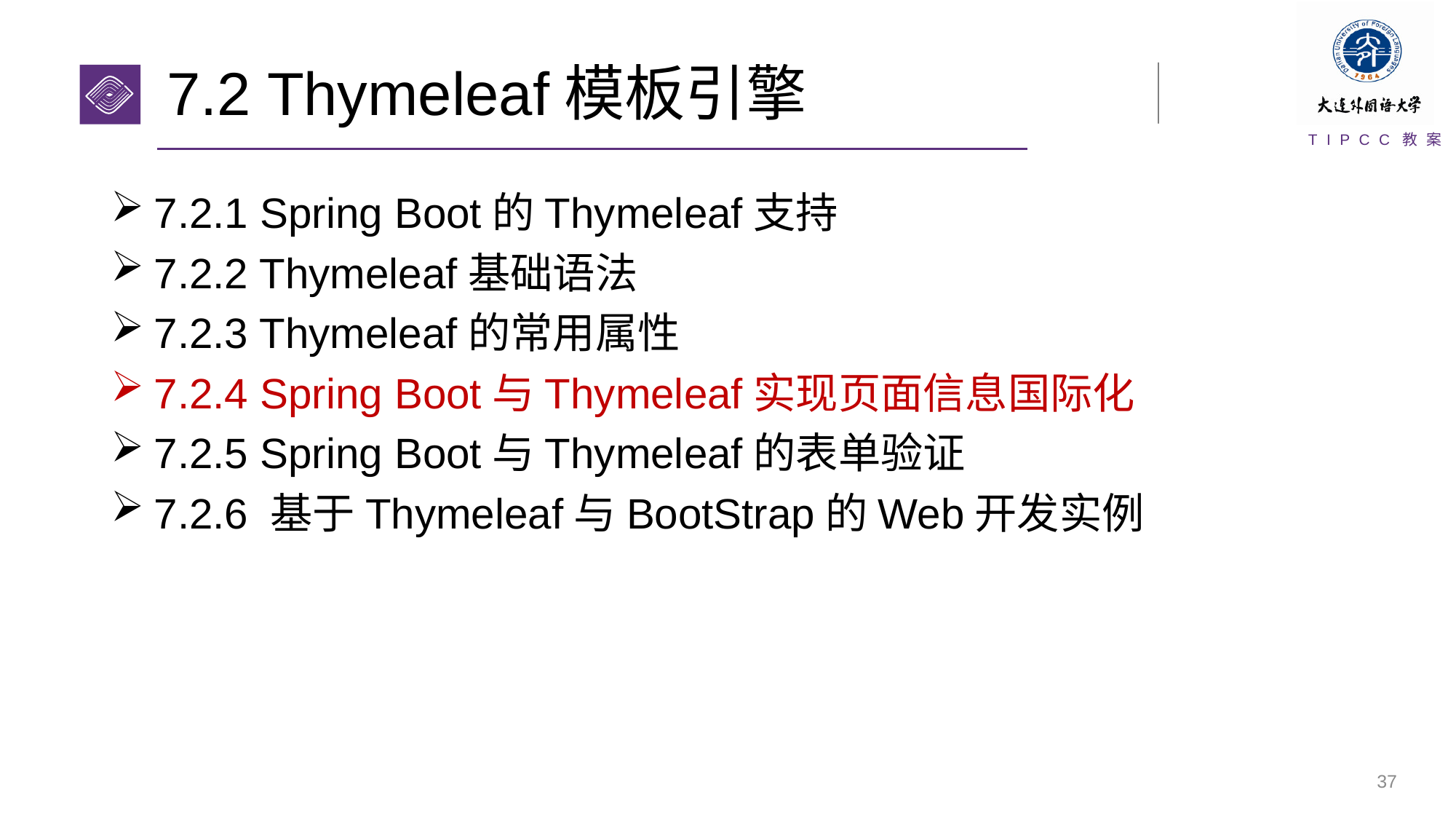

# 7.2 Thymeleaf模板引擎
7.2.1 Spring Boot的Thymeleaf支持
7.2.2 Thymeleaf基础语法
7.2.3 Thymeleaf的常用属性
7.2.4 Spring Boot与Thymeleaf实现页面信息国际化
7.2.5 Spring Boot与Thymeleaf的表单验证
7.2.6 基于Thymeleaf与BootStrap的Web开发实例
37